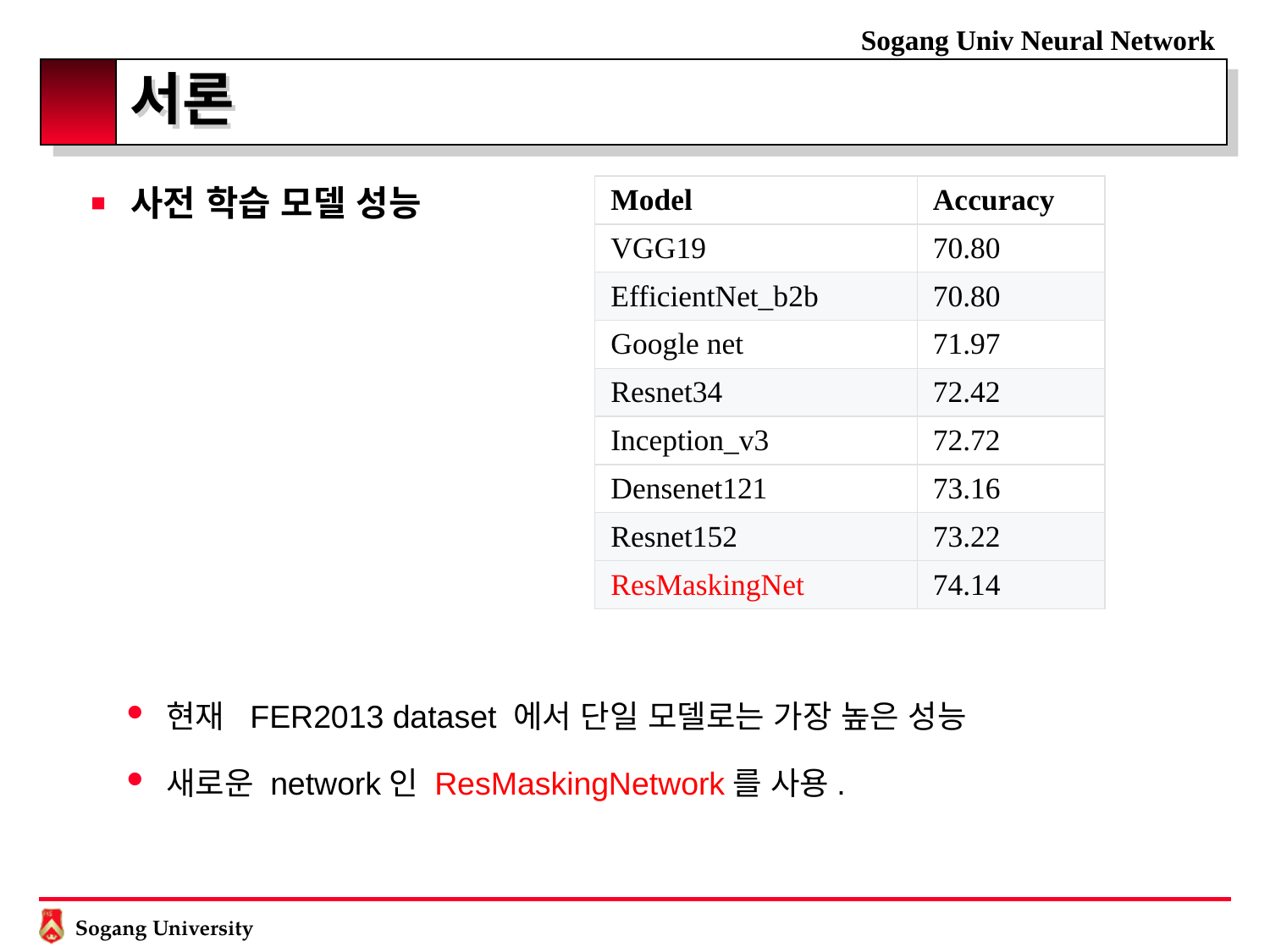

# 서론
사전 학습 모델 성능

현재  FER2013 dataset 에서 단일 모델로는 가장 높은 성능
새로운 network인 ResMaskingNetwork를 사용.

| Model | Accuracy |
| --- | --- |
| VGG19 | 70.80 |
| EfficientNet\_b2b | 70.80 |
| Google net | 71.97 |
| Resnet34 | 72.42 |
| Inception\_v3 | 72.72 |
| Densenet121 | 73.16 |
| Resnet152 | 73.22 |
| ResMaskingNet | 74.14 |